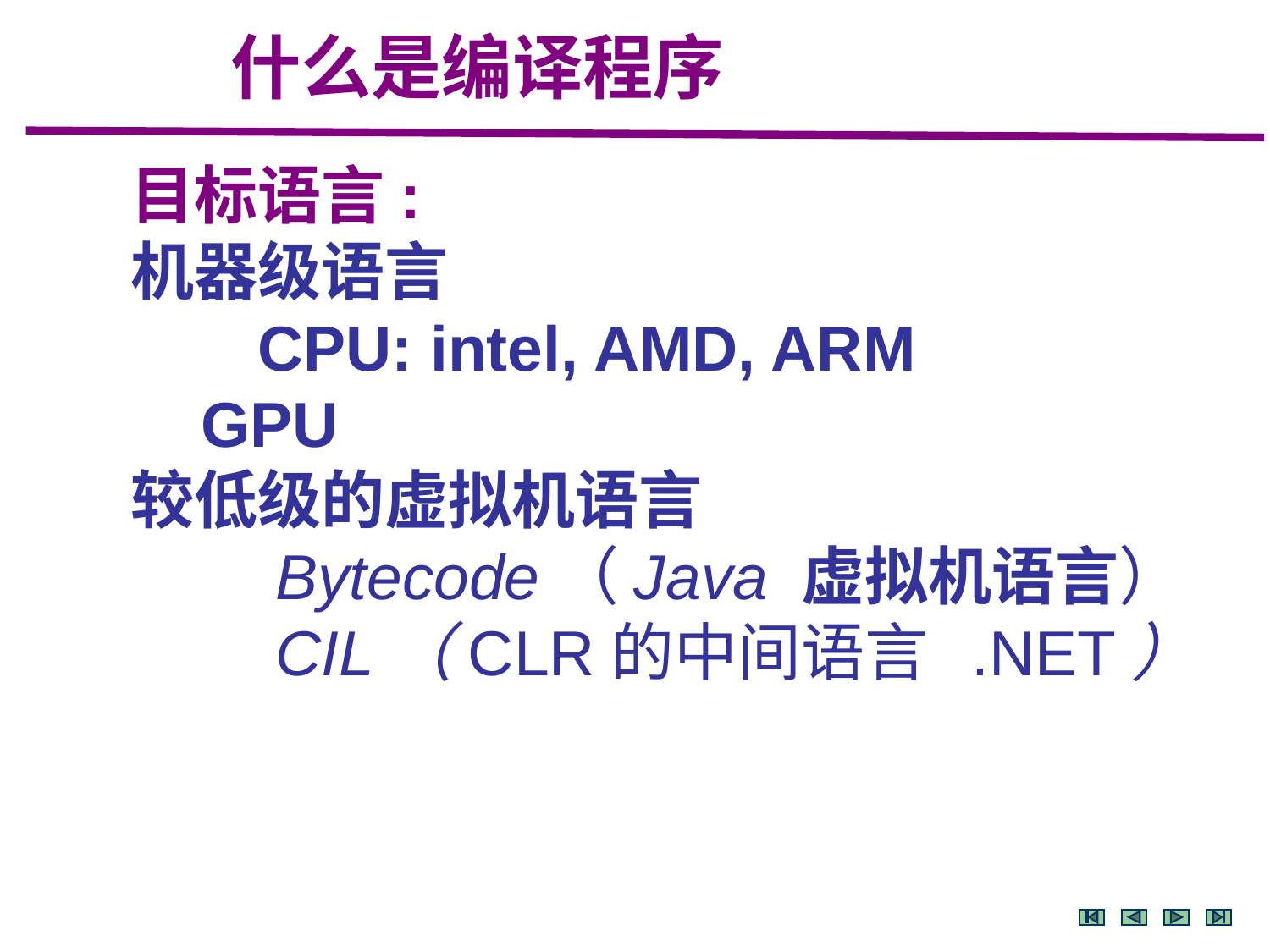

什么是编译程序
目标语言:
机器级语言
	CPU: intel, AMD, ARM
    GPU
较低级的虚拟机语言
	 Bytecode（Java 虚拟机语言）
	 CIL（CLR的中间语言  .NET）